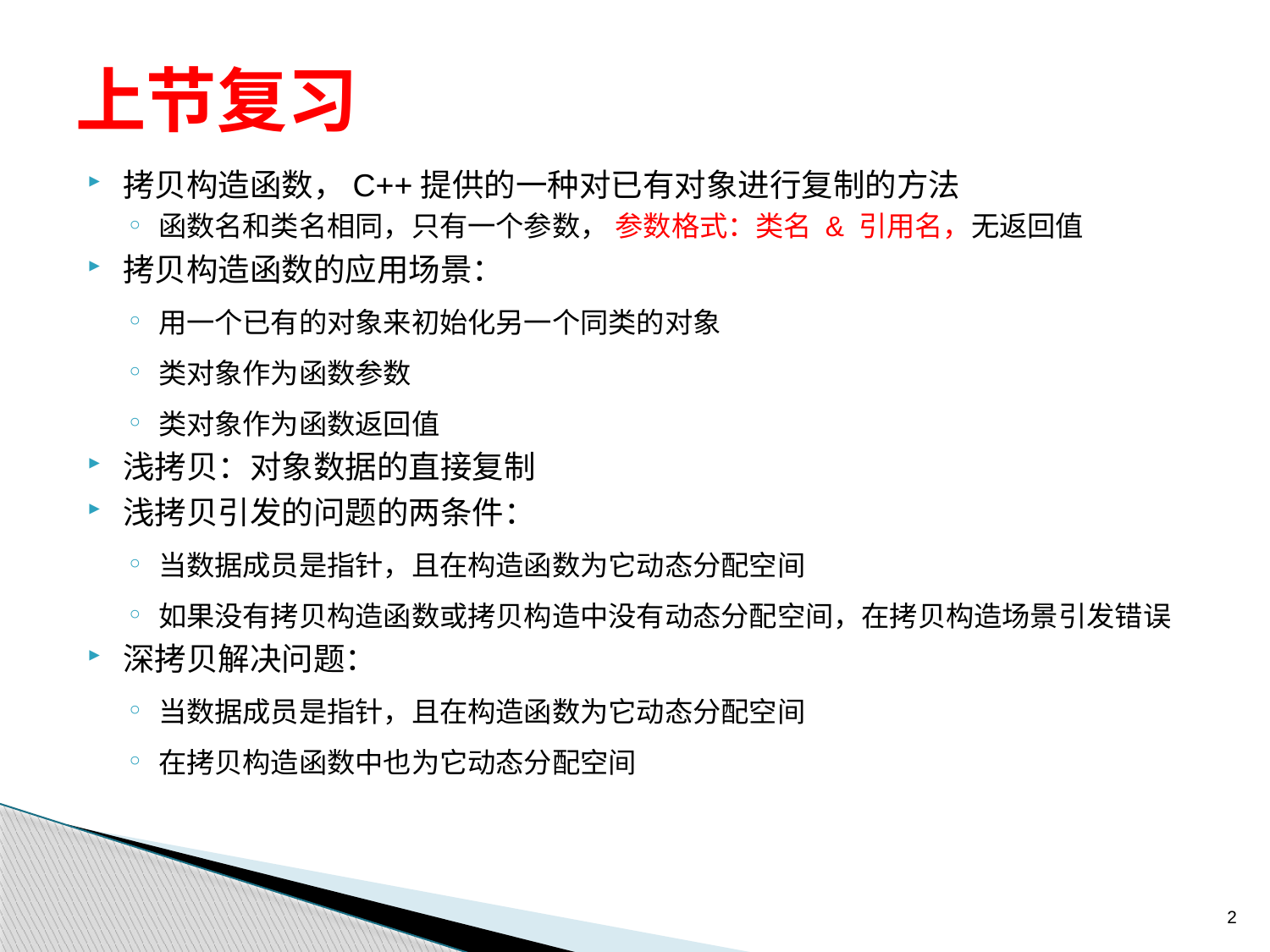

# 上节复习
拷贝构造函数，C++提供的一种对已有对象进行复制的方法
函数名和类名相同，只有一个参数， 参数格式：类名 & 引用名，无返回值
拷贝构造函数的应用场景：
用一个已有的对象来初始化另一个同类的对象
类对象作为函数参数
类对象作为函数返回值
浅拷贝：对象数据的直接复制
浅拷贝引发的问题的两条件：
当数据成员是指针，且在构造函数为它动态分配空间
如果没有拷贝构造函数或拷贝构造中没有动态分配空间，在拷贝构造场景引发错误
深拷贝解决问题：
当数据成员是指针，且在构造函数为它动态分配空间
在拷贝构造函数中也为它动态分配空间

2